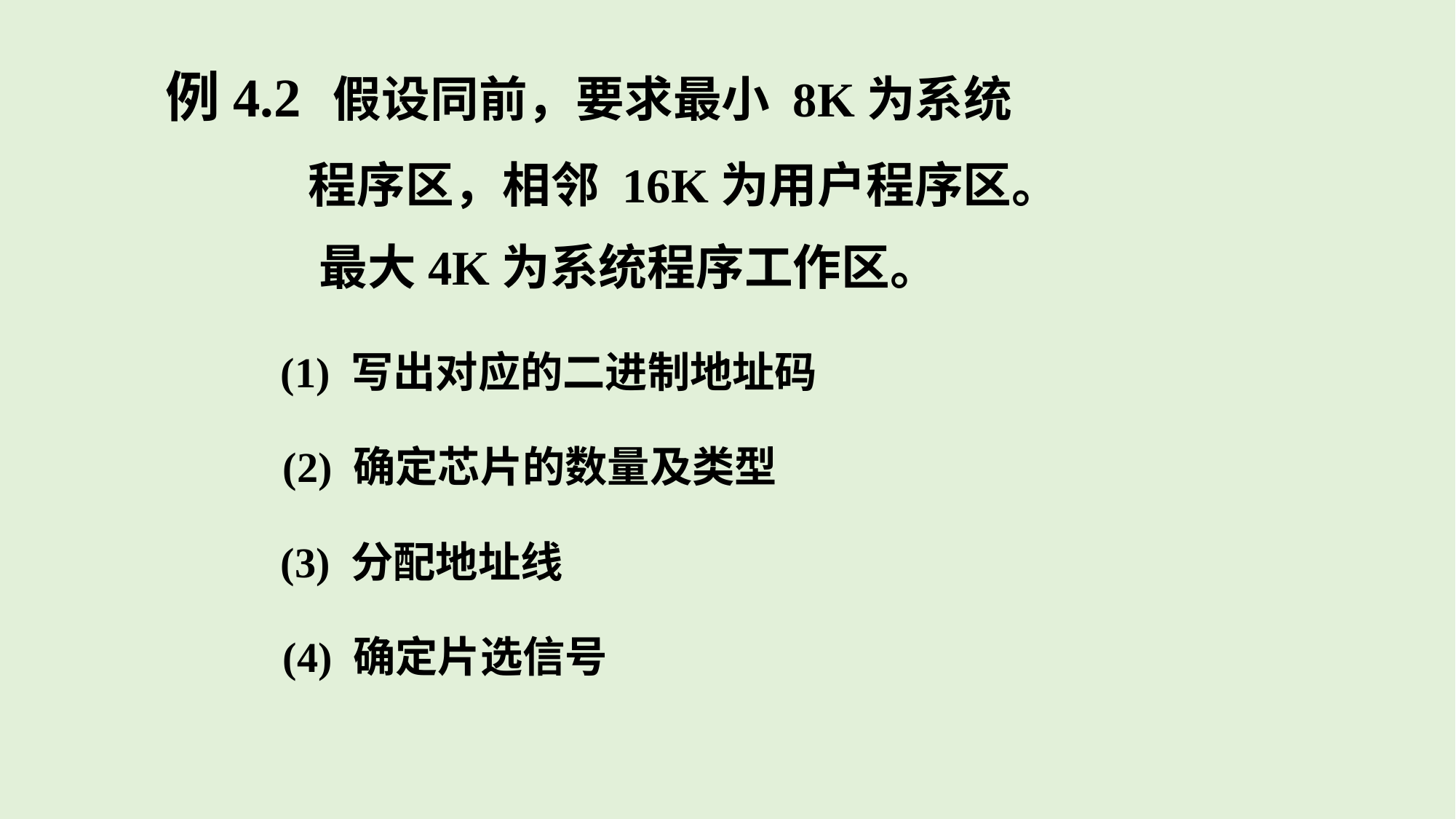

例4.2   假设同前，要求最小 8K为系统
             程序区，相邻 16K为用户程序区。
              最大4K为系统程序工作区。
(1) 写出对应的二进制地址码
(2) 确定芯片的数量及类型
(3) 分配地址线
(4) 确定片选信号